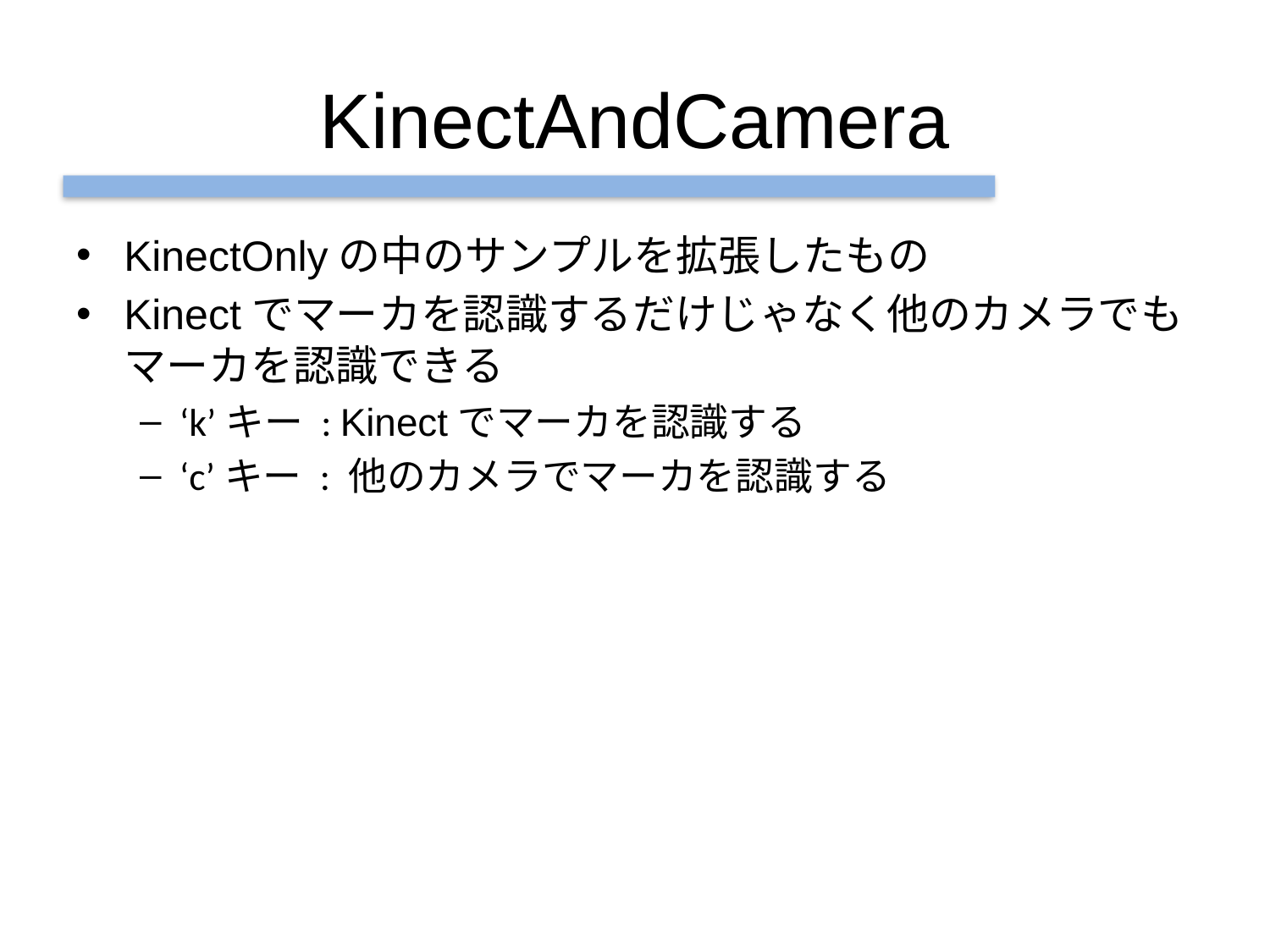

# KinectAndCamera
KinectOnlyの中のサンプルを拡張したもの
Kinectでマーカを認識するだけじゃなく他のカメラでもマーカを認識できる
‘k’キー : Kinectでマーカを認識する
‘c’キー : 他のカメラでマーカを認識する